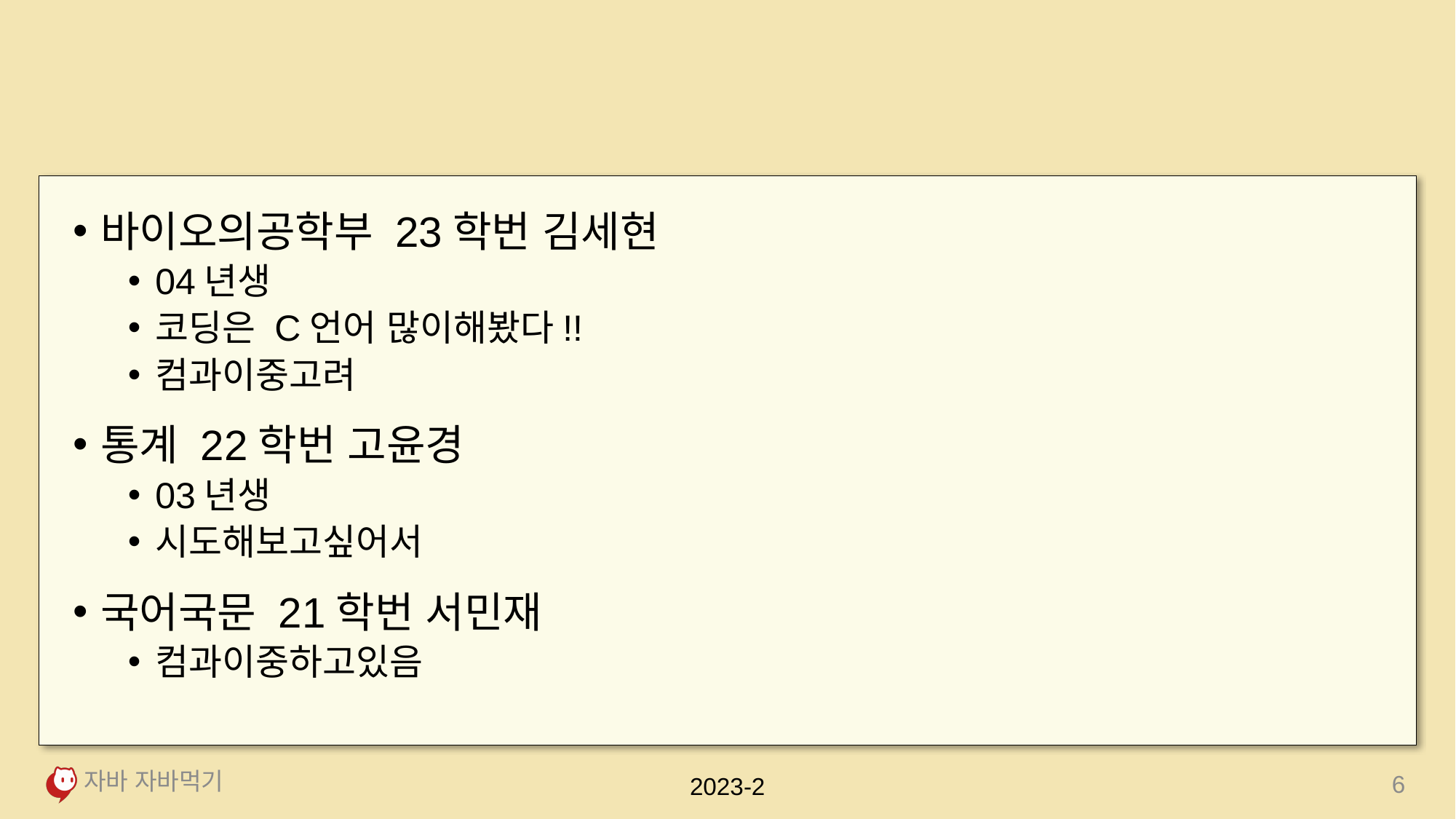

#
바이오의공학부 23학번 김세현
04년생
코딩은 C언어 많이해봤다!!
컴과이중고려
통계 22학번 고윤경
03년생
시도해보고싶어서
국어국문 21학번 서민재
컴과이중하고있음
자바 자바먹기
6